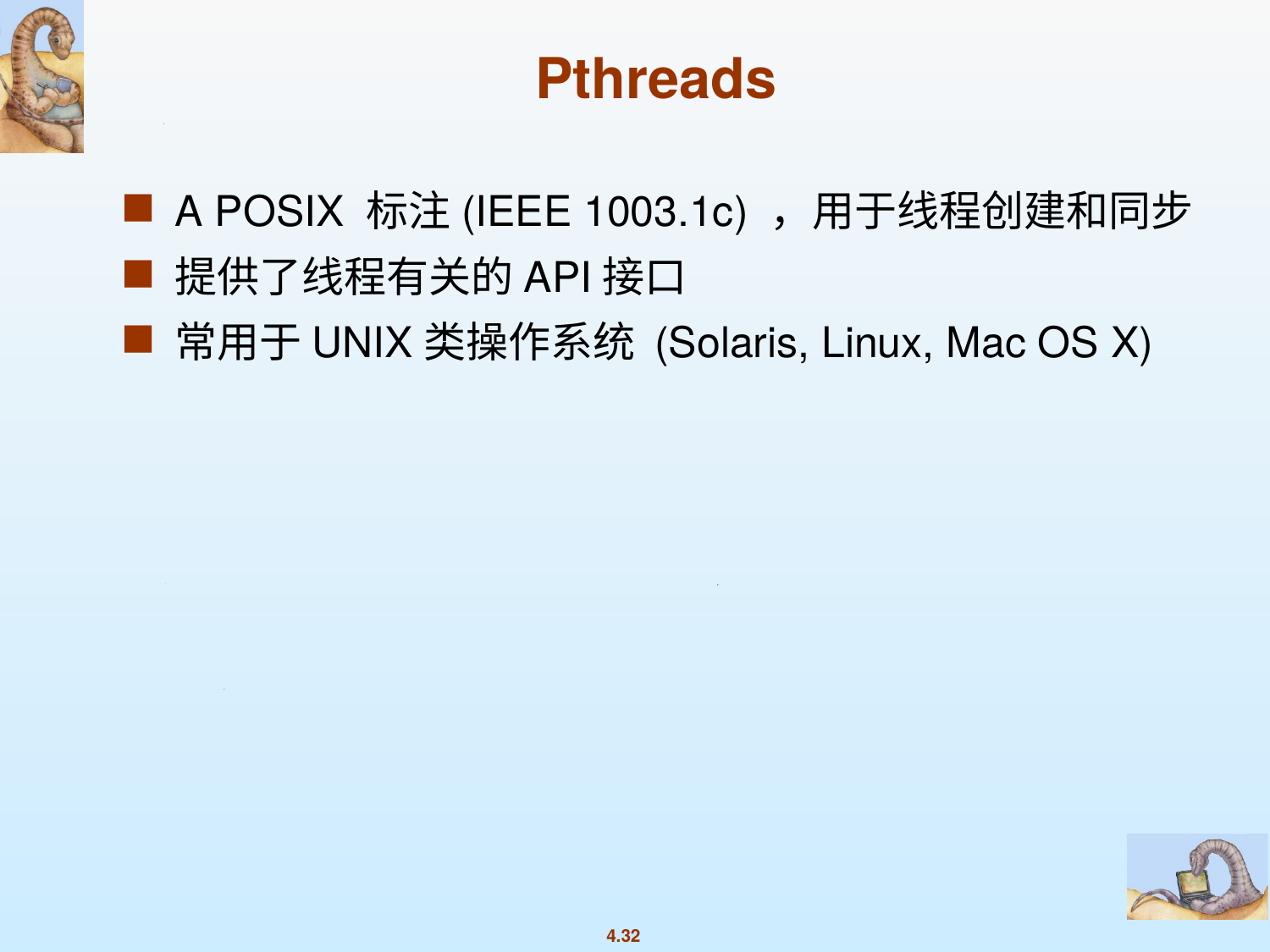

# Pthreads
A POSIX 标注(IEEE 1003.1c) ，用于线程创建和同步
提供了线程有关的API接口
常用于UNIX类操作系统 (Solaris, Linux, Mac OS X)